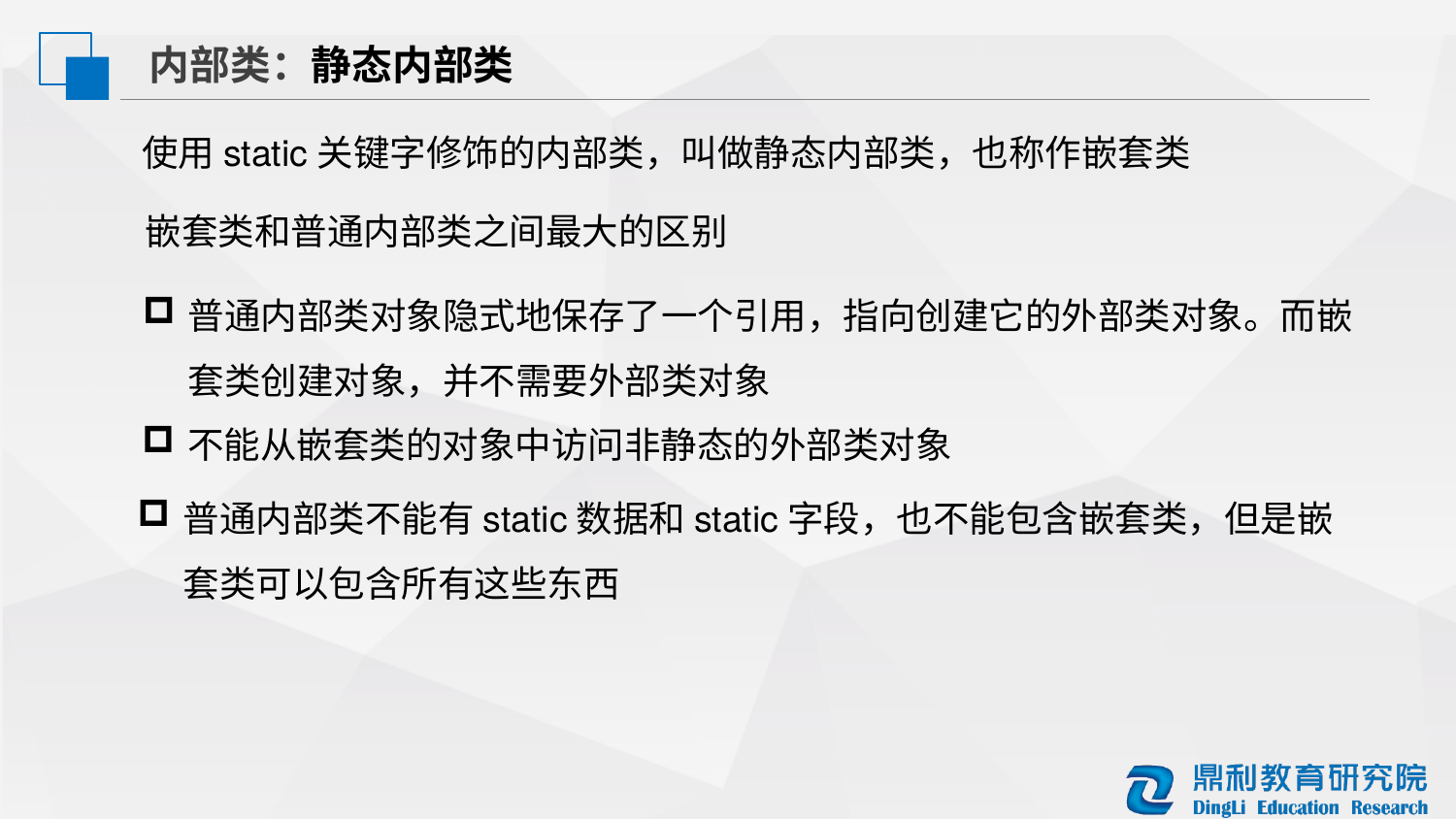

内部类：静态内部类
使用static关键字修饰的内部类，叫做静态内部类，也称作嵌套类
嵌套类和普通内部类之间最大的区别
普通内部类对象隐式地保存了一个引用，指向创建它的外部类对象。而嵌套类创建对象，并不需要外部类对象
不能从嵌套类的对象中访问非静态的外部类对象
普通内部类不能有static数据和static字段，也不能包含嵌套类，但是嵌套类可以包含所有这些东西